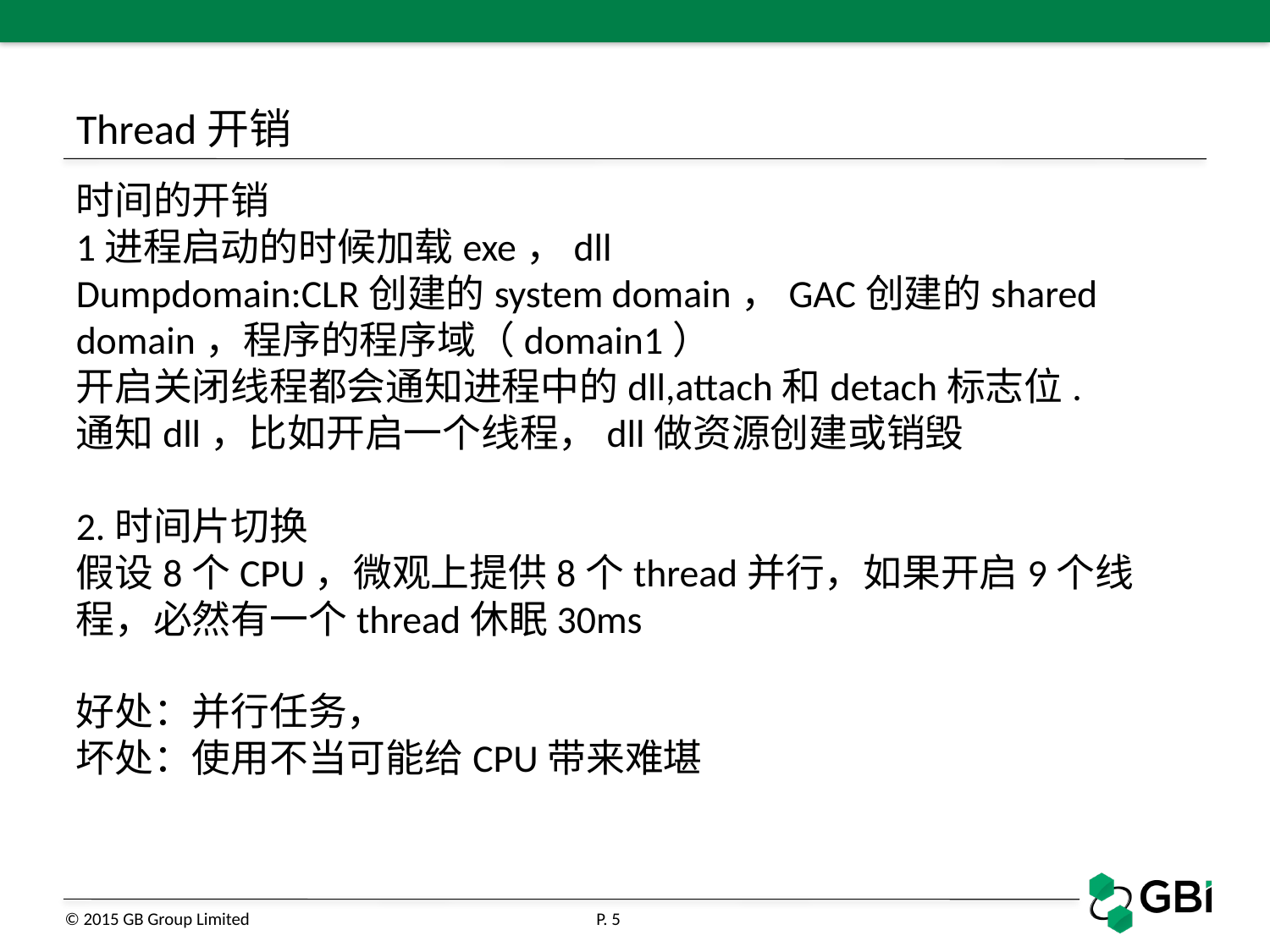

# Thread开销
时间的开销
1进程启动的时候加载exe，dll
Dumpdomain:CLR创建的system domain，GAC创建的shared domain，程序的程序域（domain1）
开启关闭线程都会通知进程中的dll,attach和detach标志位.
通知dll，比如开启一个线程，dll做资源创建或销毁

2.时间片切换
假设8个CPU，微观上提供8个thread并行，如果开启9个线程，必然有一个thread休眠30ms

好处：并行任务，
坏处：使用不当可能给CPU带来难堪